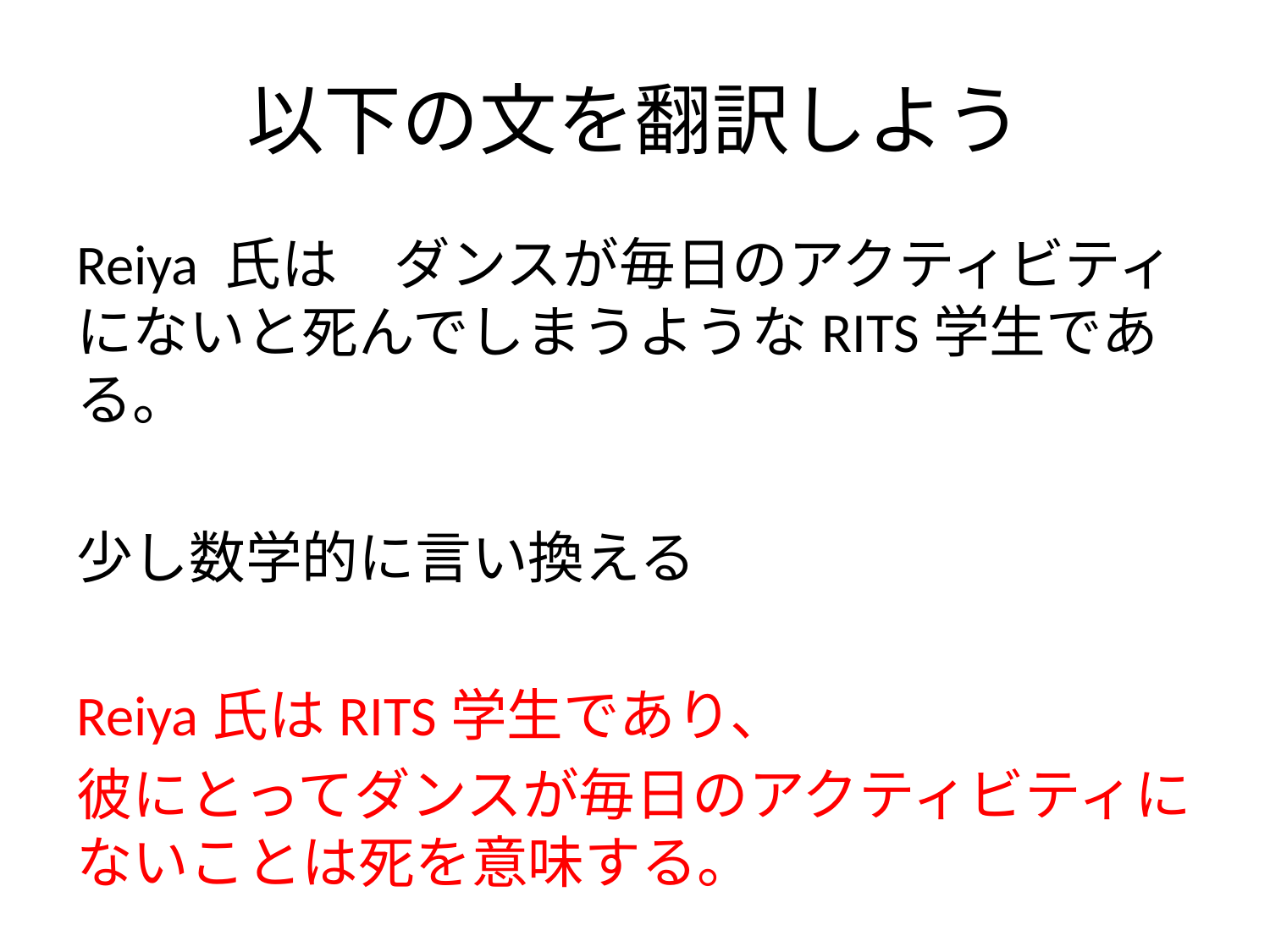

# 以下の文を翻訳しよう
Reiya 氏は　ダンスが毎日のアクティビティにないと死んでしまうようなRITS学生である。

少し数学的に言い換える

Reiya氏はRITS学生であり、
彼にとってダンスが毎日のアクティビティにないことは死を意味する。